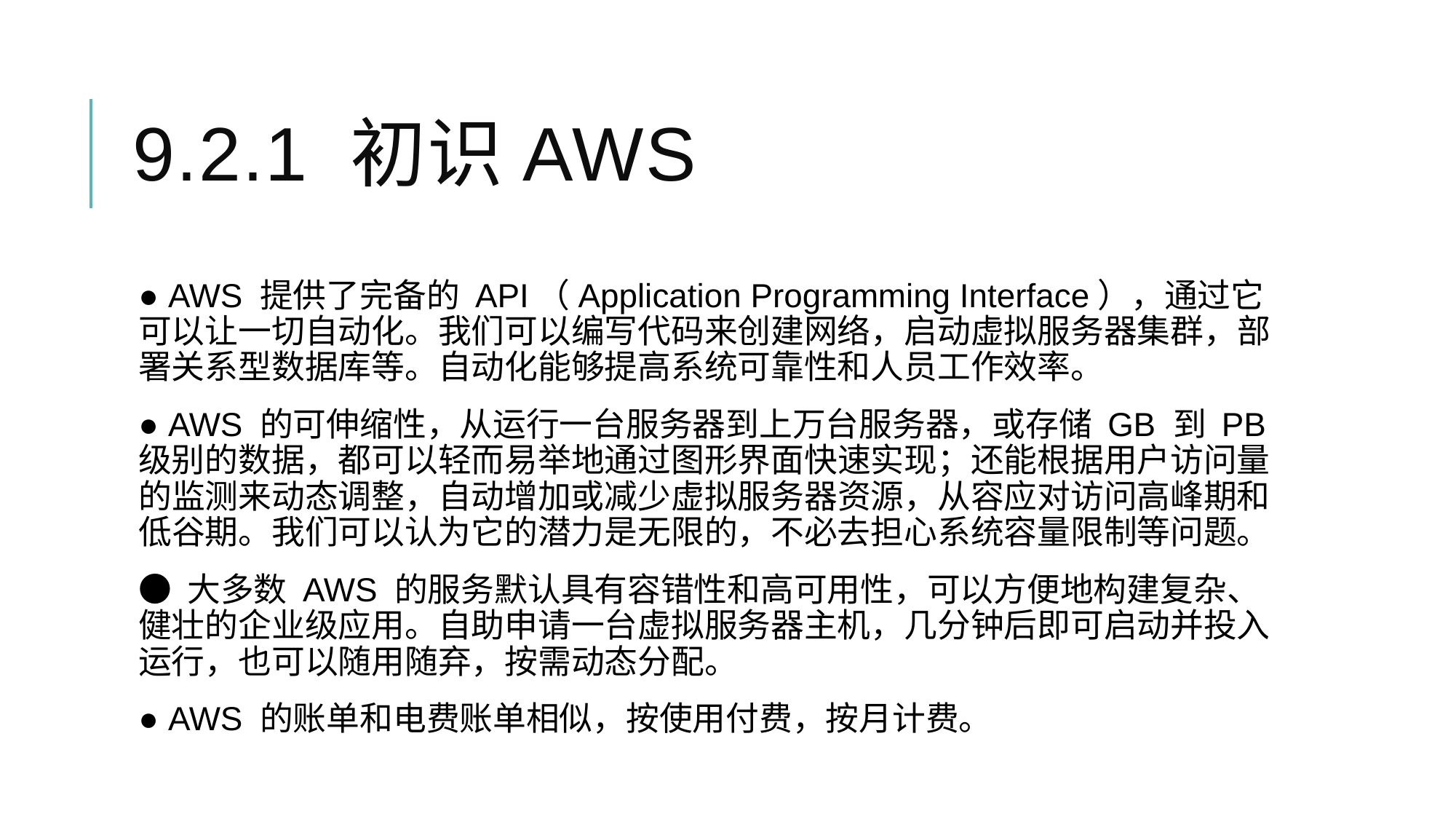

# 9.2.1 初识AWS
● AWS 提供了完备的 API（Application Programming Interface），通过它可以让一切自动化。我们可以编写代码来创建网络，启动虚拟服务器集群，部署关系型数据库等。自动化能够提高系统可靠性和人员工作效率。
● AWS 的可伸缩性，从运行一台服务器到上万台服务器，或存储 GB 到 PB 级别的数据，都可以轻而易举地通过图形界面快速实现；还能根据用户访问量的监测来动态调整，自动增加或减少虚拟服务器资源，从容应对访问高峰期和低谷期。我们可以认为它的潜力是无限的，不必去担心系统容量限制等问题。
● 大多数 AWS 的服务默认具有容错性和高可用性，可以方便地构建复杂、健壮的企业级应用。自助申请一台虚拟服务器主机，几分钟后即可启动并投入运行，也可以随用随弃，按需动态分配。
● AWS 的账单和电费账单相似，按使用付费，按月计费。